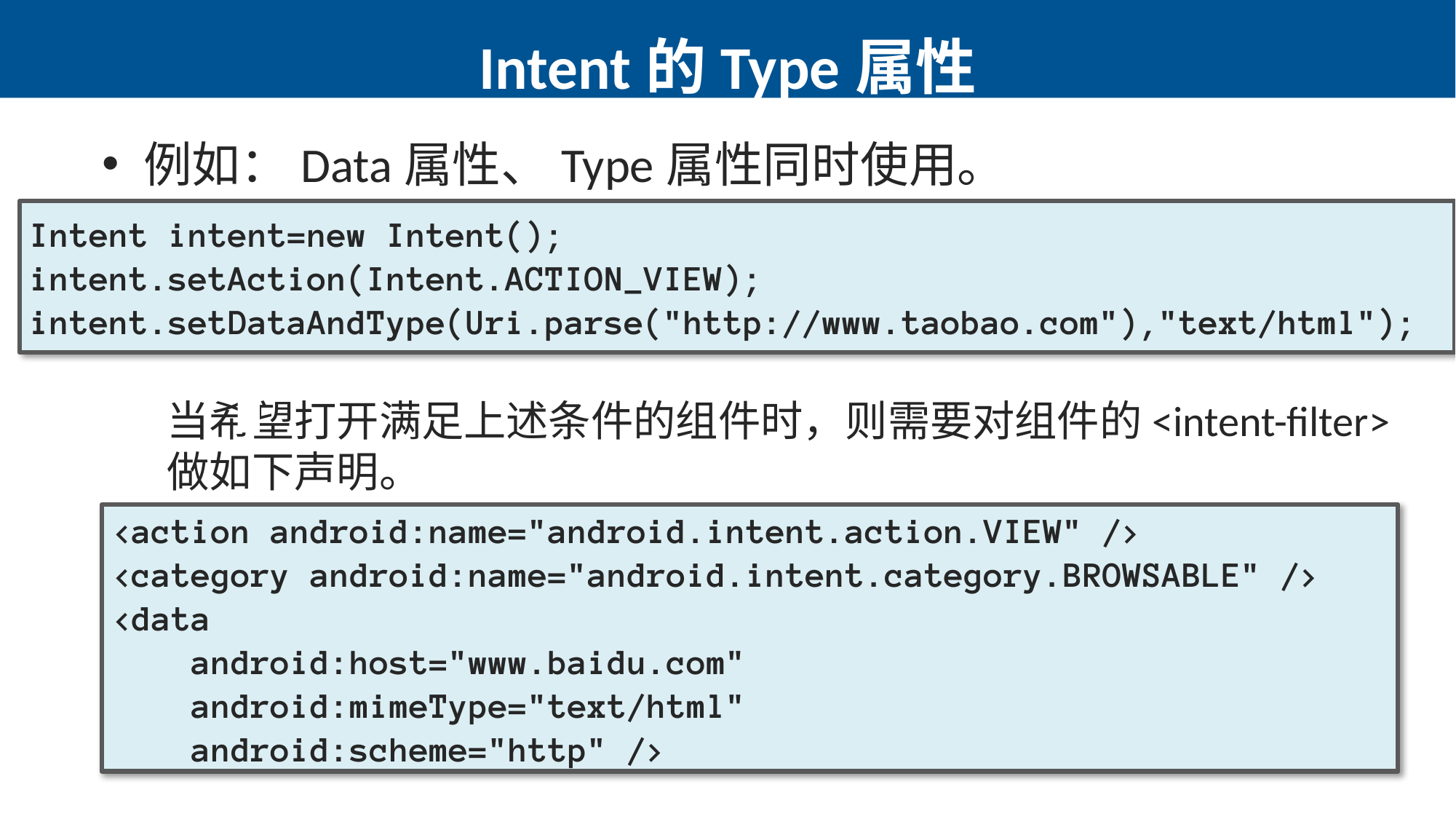

# Intent的Type属性
例如：Data属性、Type属性同时使用。
Intent intent=new Intent();
intent.setAction(Intent.ACTION_VIEW);
intent.setDataAndType(Uri.parse("http://www.taobao.com"),"text/html");

当希望打开满足上述条件的组件时，则需要对组件的<intent-filter>做如下声明。
<action android:name="android.intent.action.VIEW" />
<category android:name="android.intent.category.BROWSABLE" />
<data
    android:host="www.baidu.com"
    android:mimeType="text/html"
    android:scheme="http" />